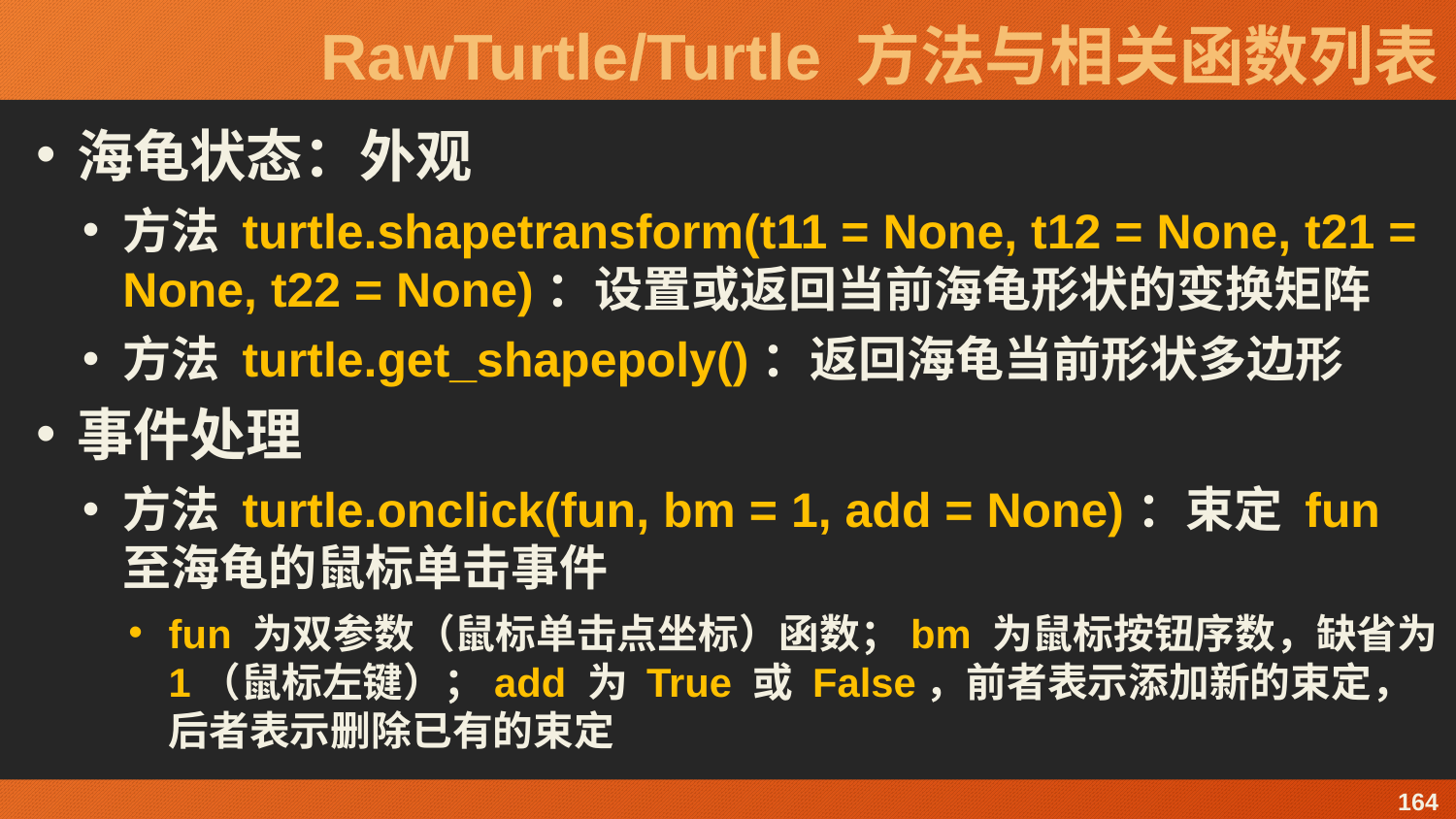

# RawTurtle/Turtle 方法与相关函数列表
海龟状态：外观
方法 turtle.shapetransform(t11 = None, t12 = None, t21 = None, t22 = None)：设置或返回当前海龟形状的变换矩阵
方法 turtle.get_shapepoly()：返回海龟当前形状多边形
事件处理
方法 turtle.onclick(fun, bm = 1, add = None)：束定 fun 至海龟的鼠标单击事件
fun 为双参数（鼠标单击点坐标）函数；bm 为鼠标按钮序数，缺省为 1（鼠标左键）；add 为 True 或 False，前者表示添加新的束定，后者表示删除已有的束定
164